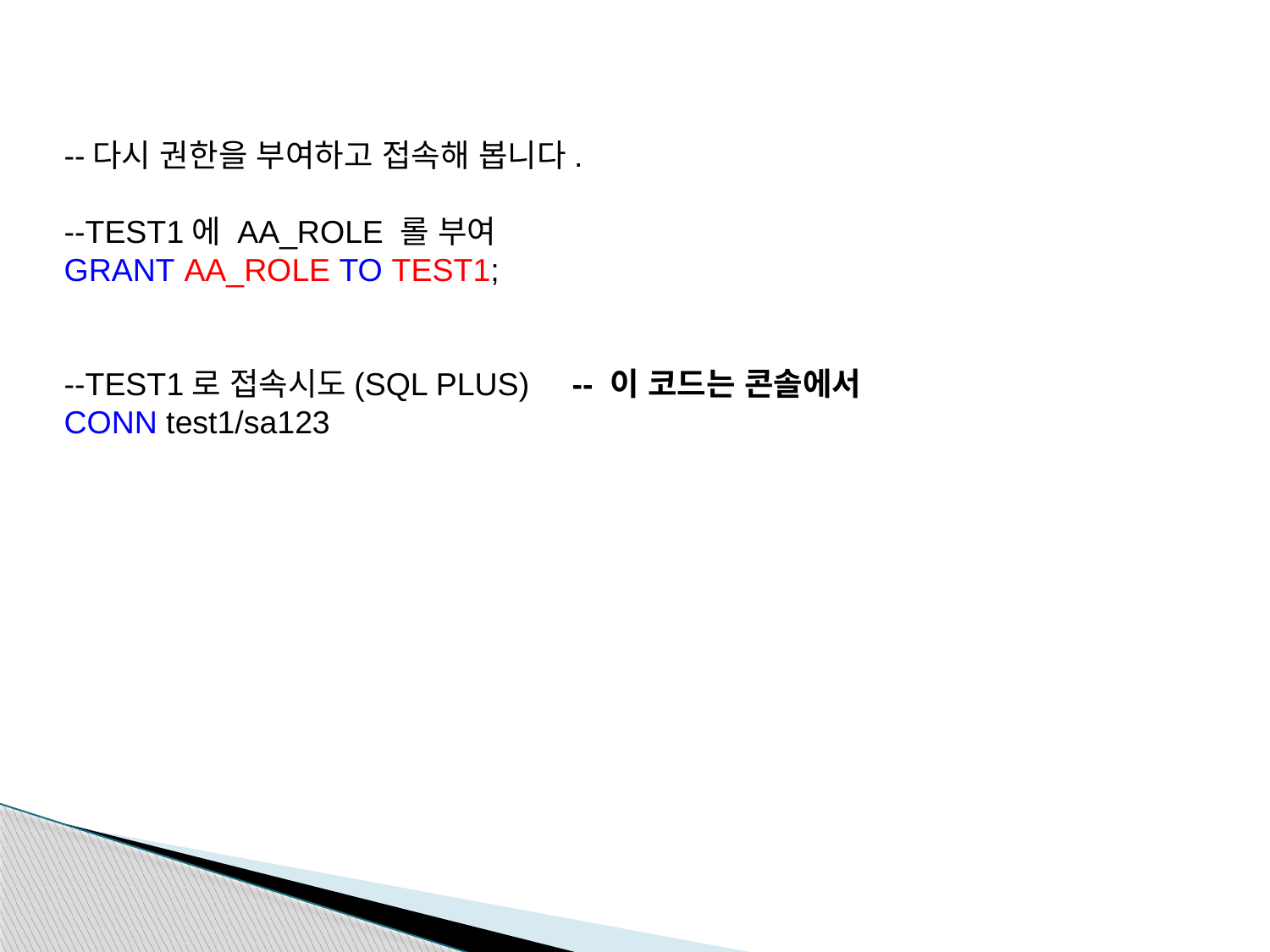

--다시 권한을 부여하고 접속해 봅니다.

--TEST1에 AA_ROLE 롤 부여
GRANT AA_ROLE TO TEST1;

--TEST1로 접속시도(SQL PLUS)	-- 이 코드는 콘솔에서
CONN test1/sa123